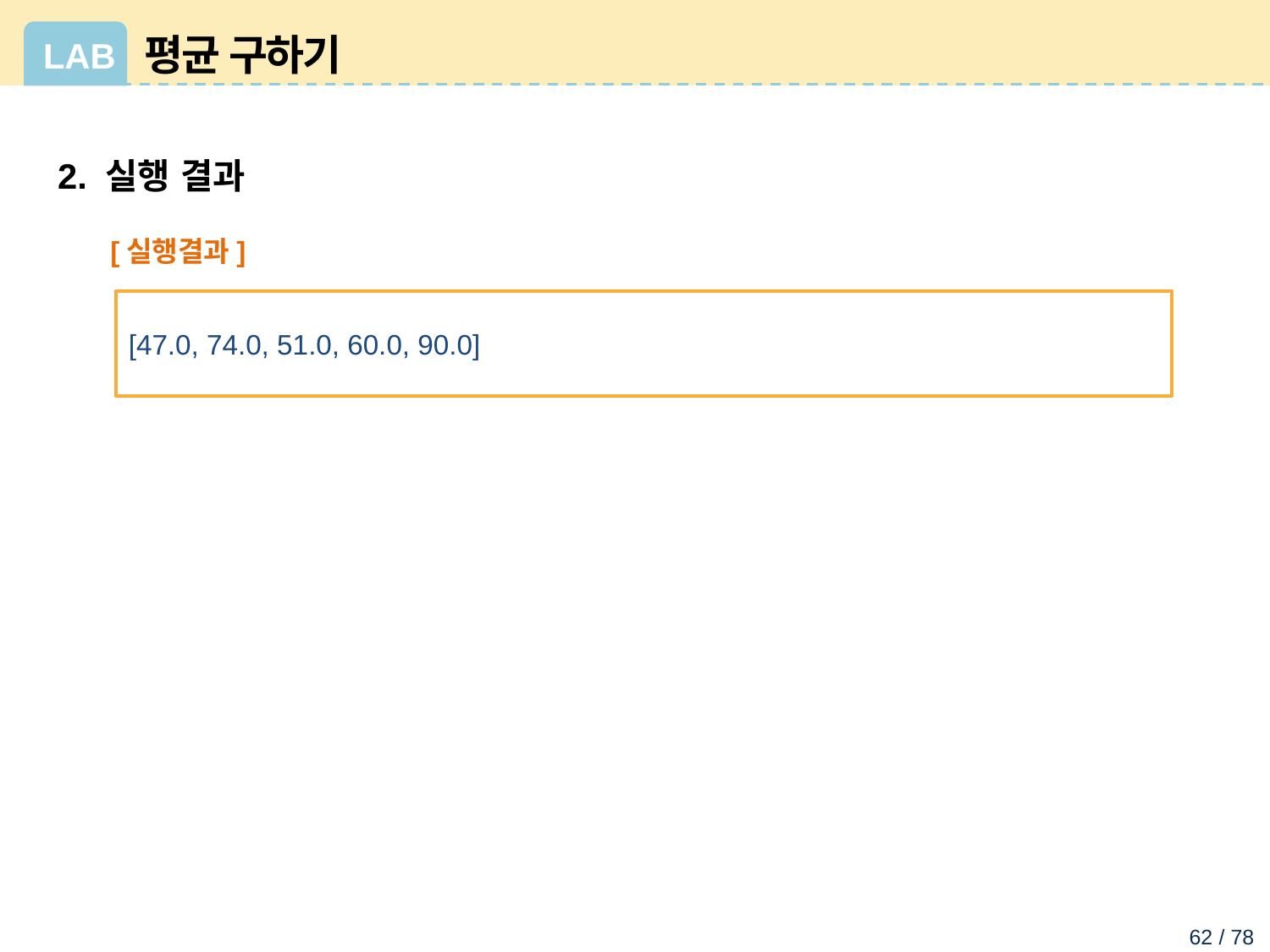

# 평균 구하기

2. 실행 결과

[실행결과]
[47.0, 74.0, 51.0, 60.0, 90.0]